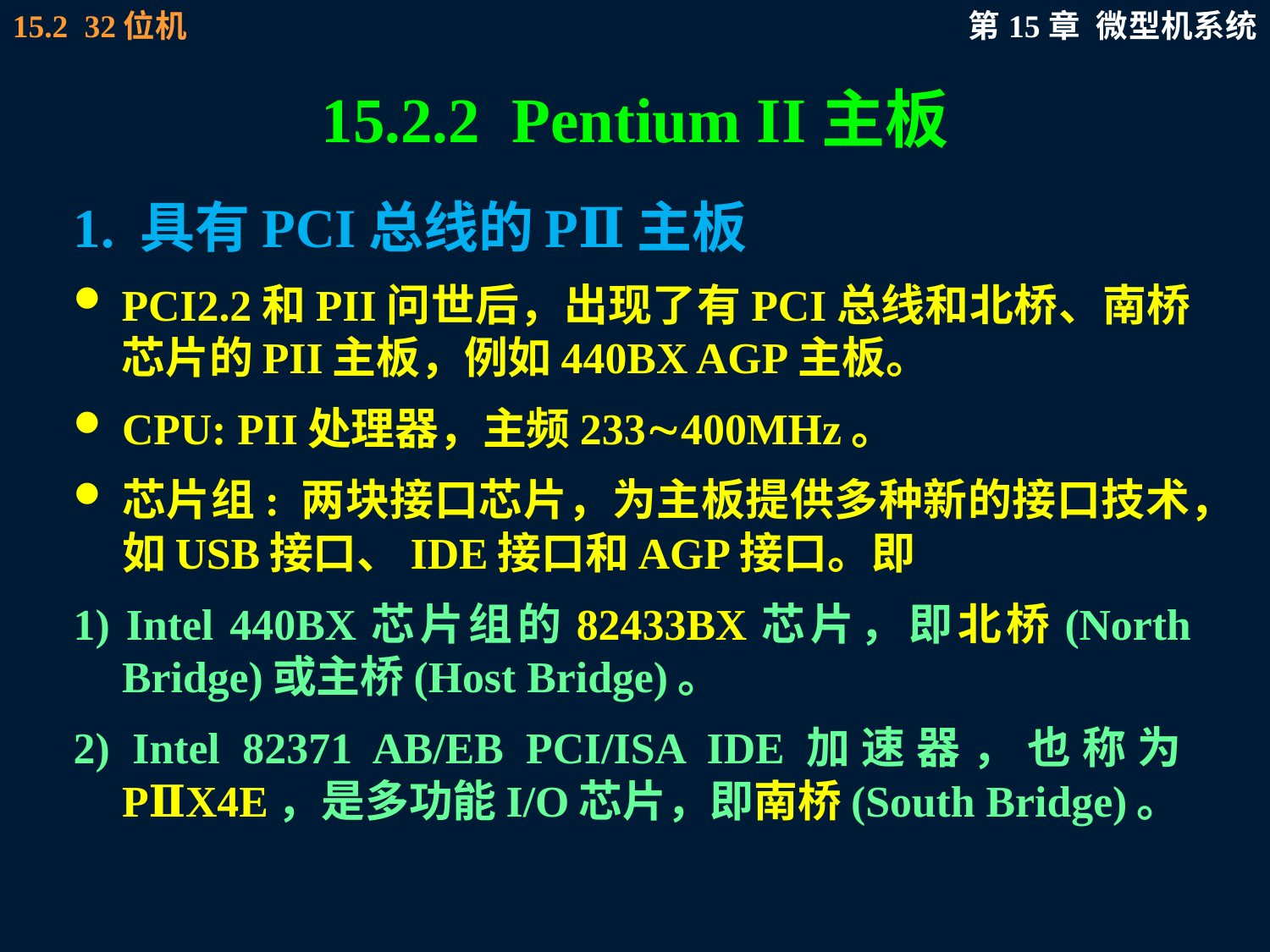

# 15.2.2  Pentium II主板
1. 具有PCI总线的PⅡ主板
PCI2.2和PII问世后，出现了有PCI总线和北桥、南桥芯片的PII主板，例如440BX AGP主板。
CPU: PII处理器，主频233∼400MHz。
芯片组: 两块接口芯片，为主板提供多种新的接口技术，如USB接口、IDE接口和AGP接口。即
1) Intel 440BX芯片组的82433BX芯片，即北桥(North Bridge)或主桥(Host Bridge)。
2) Intel 82371 AB/EB PCI/ISA IDE加速器，也称为PⅡX4E，是多功能I/O芯片，即南桥(South Bridge)。